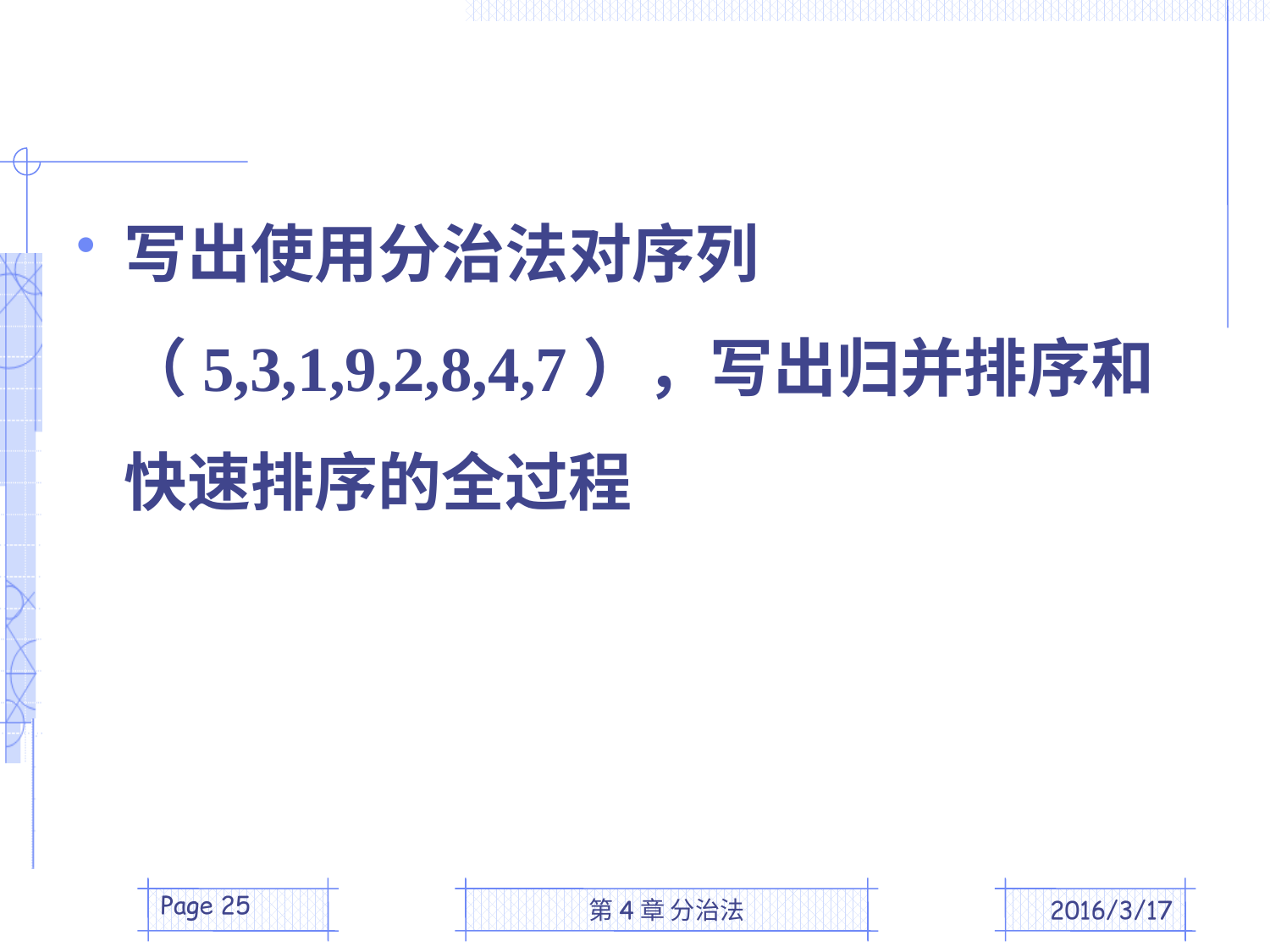

#
写出使用分治法对序列（5,3,1,9,2,8,4,7），写出归并排序和快速排序的全过程

Page 25
第4章 分治法
2016/3/17